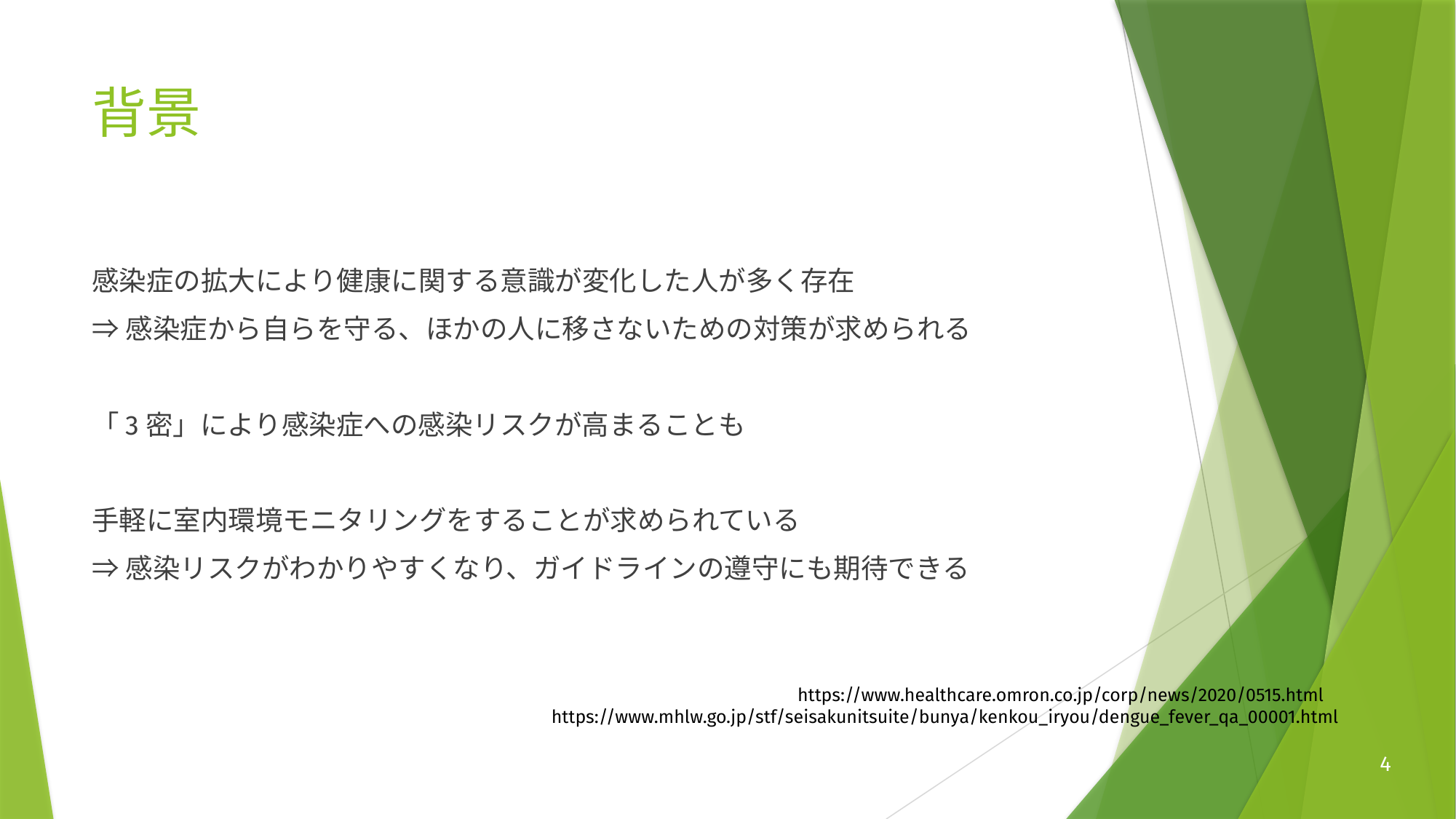

# 背景
感染症の拡大により健康に関する意識が変化した人が多く存在
⇒感染症から自らを守る、ほかの人に移さないための対策が求められる

「3密」により感染症への感染リスクが高まることも

手軽に室内環境モニタリングをすることが求められている
⇒感染リスクがわかりやすくなり、ガイドラインの遵守にも期待できる
https://www.healthcare.omron.co.jp/corp/news/2020/0515.html
https://www.mhlw.go.jp/stf/seisakunitsuite/bunya/kenkou_iryou/dengue_fever_qa_00001.html
4